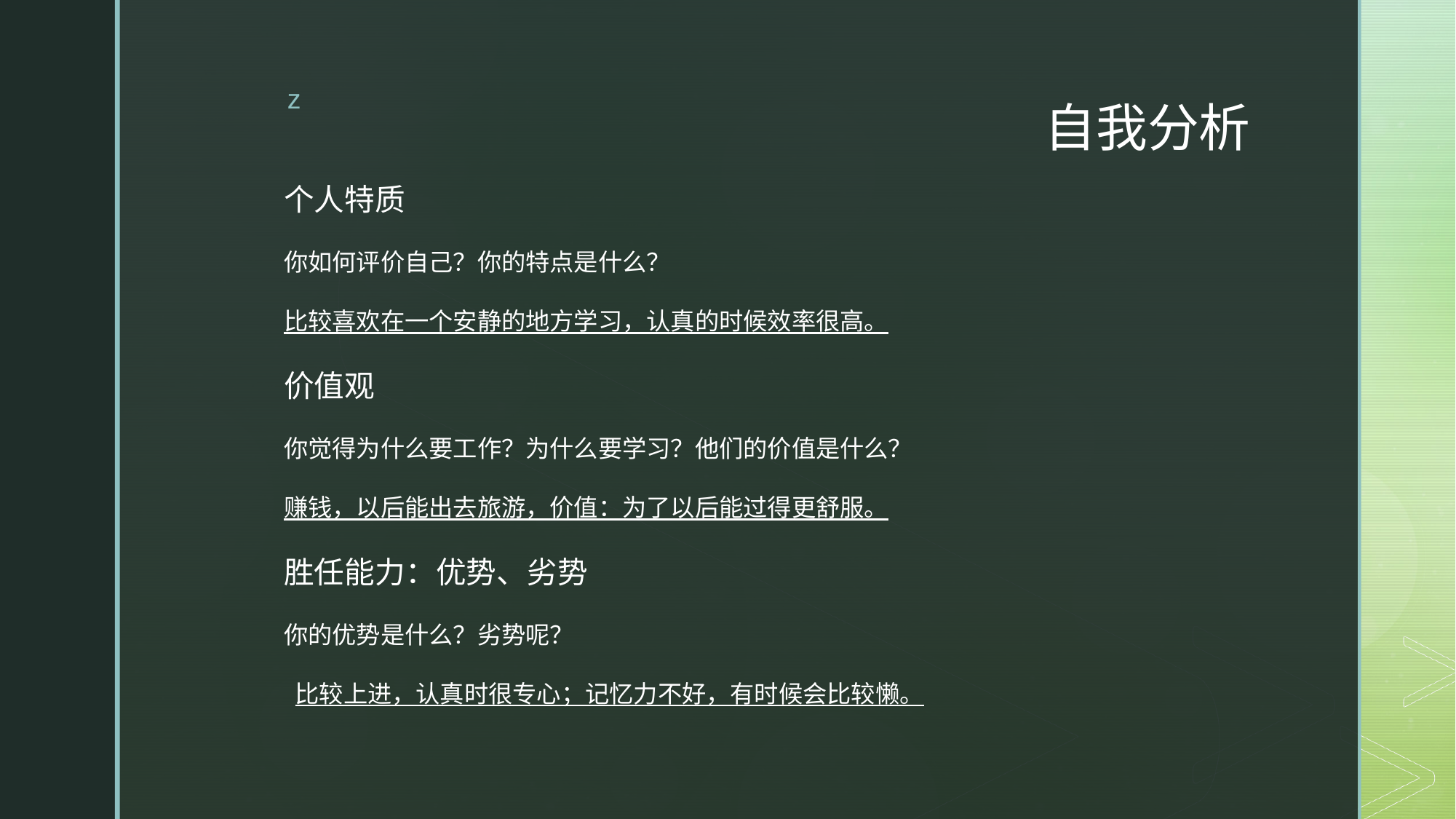

# 自我分析
个人特质
你如何评价自己？你的特点是什么？
比较喜欢在一个安静的地方学习，认真的时候效率很高。
价值观
你觉得为什么要工作？为什么要学习？他们的价值是什么？
赚钱，以后能出去旅游，价值：为了以后能过得更舒服。
胜任能力：优势、劣势
你的优势是什么？劣势呢？
 比较上进，认真时很专心；记忆力不好，有时候会比较懒。